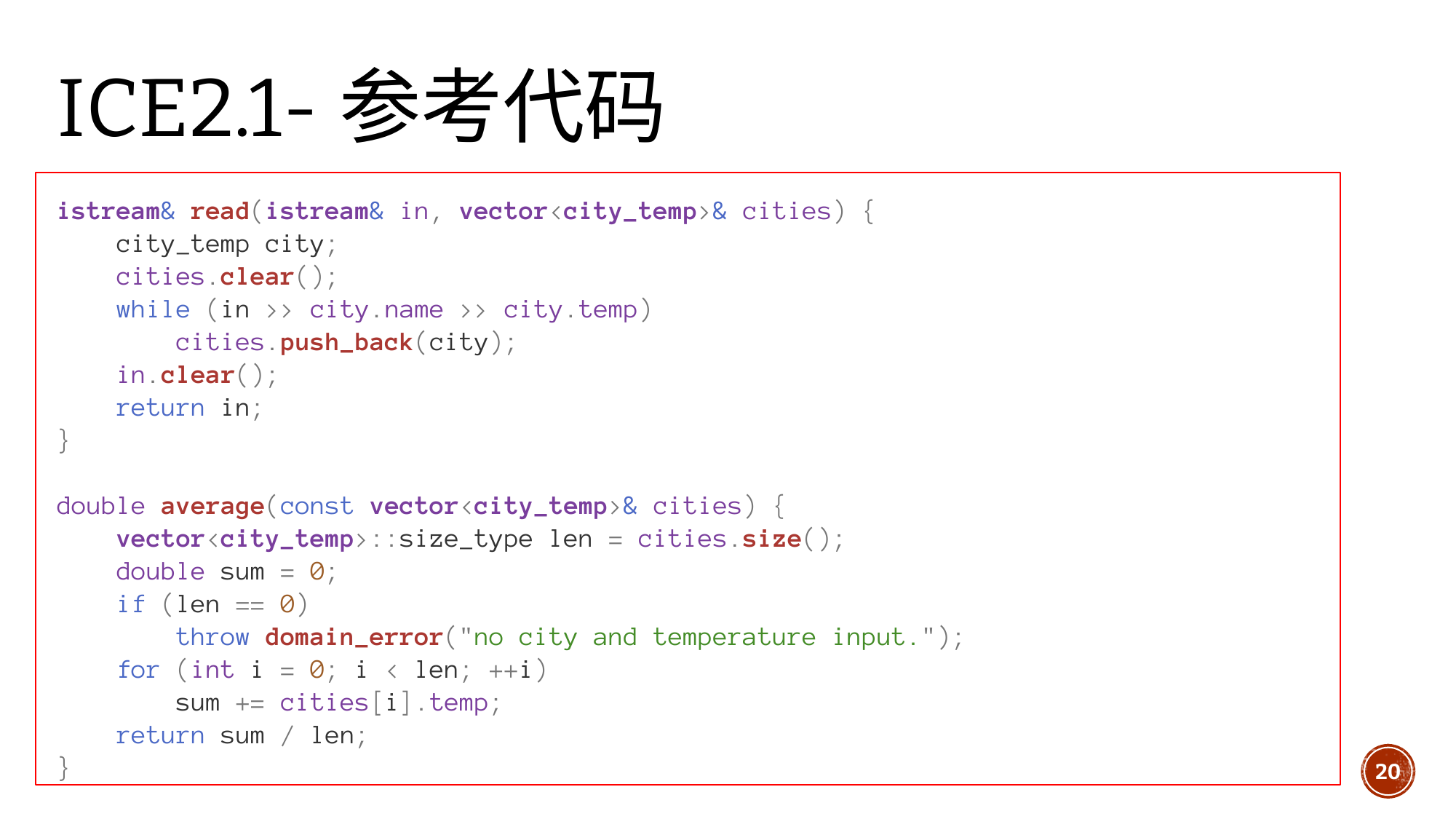

# ICE2.1-参考代码

istream& read(istream& in, vector<city_temp>& cities) {
    city_temp city;
    cities.clear();
    while (in >> city.name >> city.temp)
        cities.push_back(city);
    in.clear();
    return in;
}
double average(const vector<city_temp>& cities) {
    vector<city_temp>::size_type len = cities.size();
    double sum = 0;
    if (len == 0)
        throw domain_error("no city and temperature input.");
    for (int i = 0; i < len; ++i)
        sum += cities[i].temp;
    return sum / len;
}

20